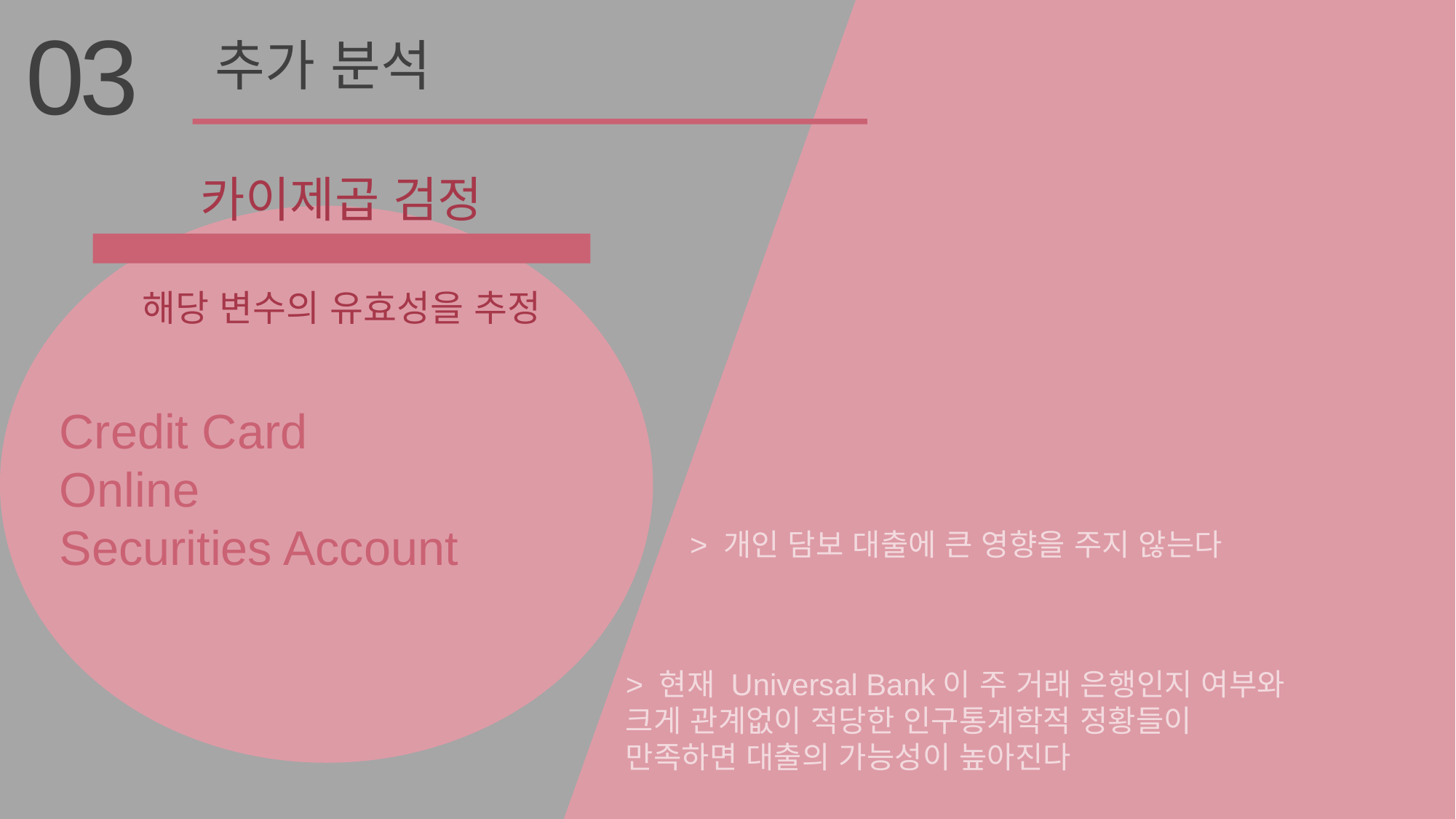

03
추가 분석

카이제곱 검정

해당 변수의 유효성을 추정
Credit Card
Online
Securities Account
> 개인 담보 대출에 큰 영향을 주지 않는다
> 현재 Universal Bank이 주 거래 은행인지 여부와 크게 관계없이 적당한 인구통계학적 정황들이 만족하면 대출의 가능성이 높아진다